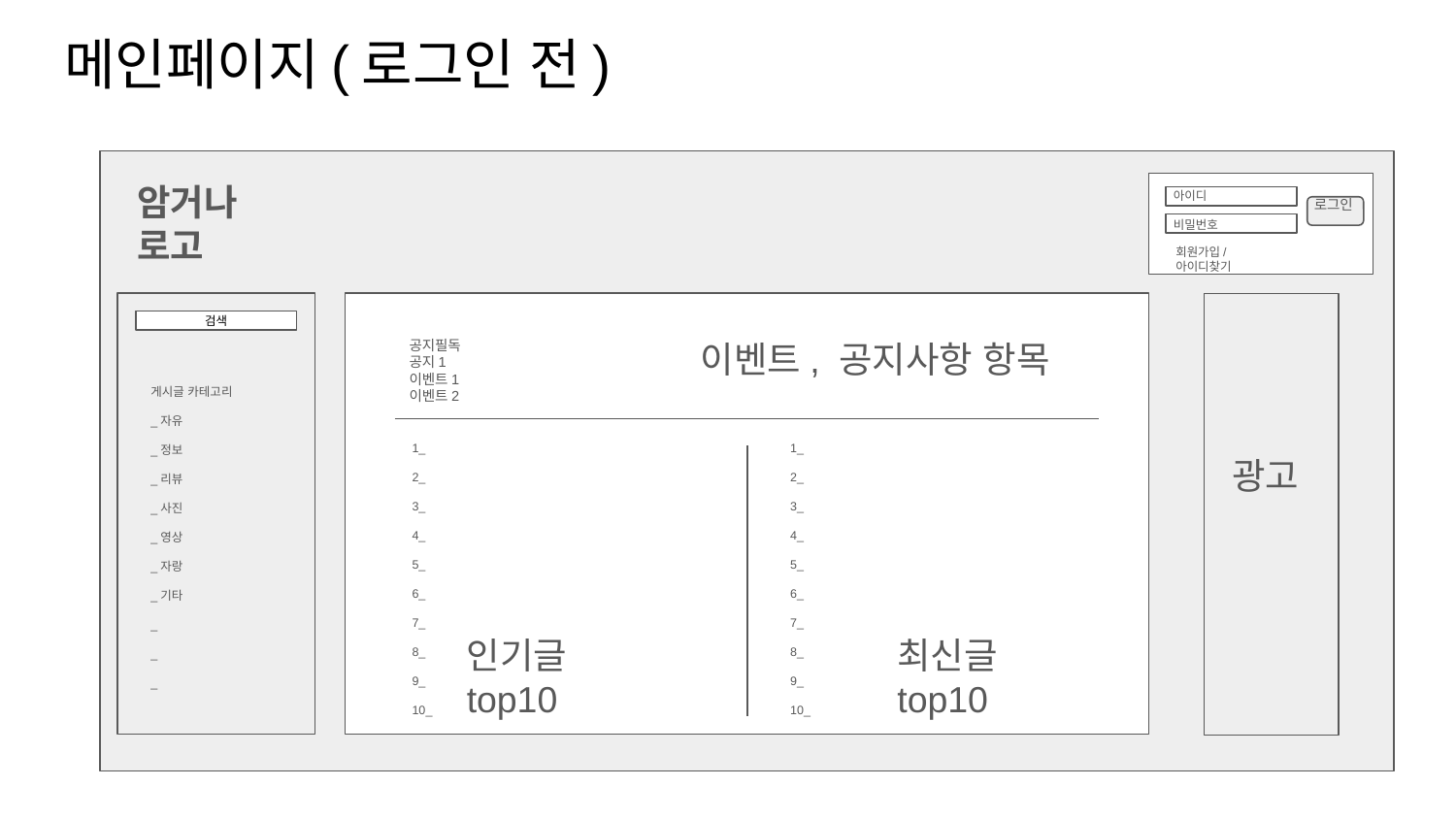

# 메인페이지(로그인 전)

암거나 로고

아이디
비밀번호
로그인

회원가입/아이디찾기

검색
공지필독
공지1
이벤트1
이벤트2
이벤트, 공지사항 항목
게시글 카테고리
_자유
_정보
_리뷰
_사진
_영상
_자랑
_기타
_
_
_
1_
2_
3_
4_
5_
6_
7_

8_

9_

10_
1_
2_
3_
4_
5_
6_
7_

8_

9_

10_
광고
인기글 top10
최신글top10